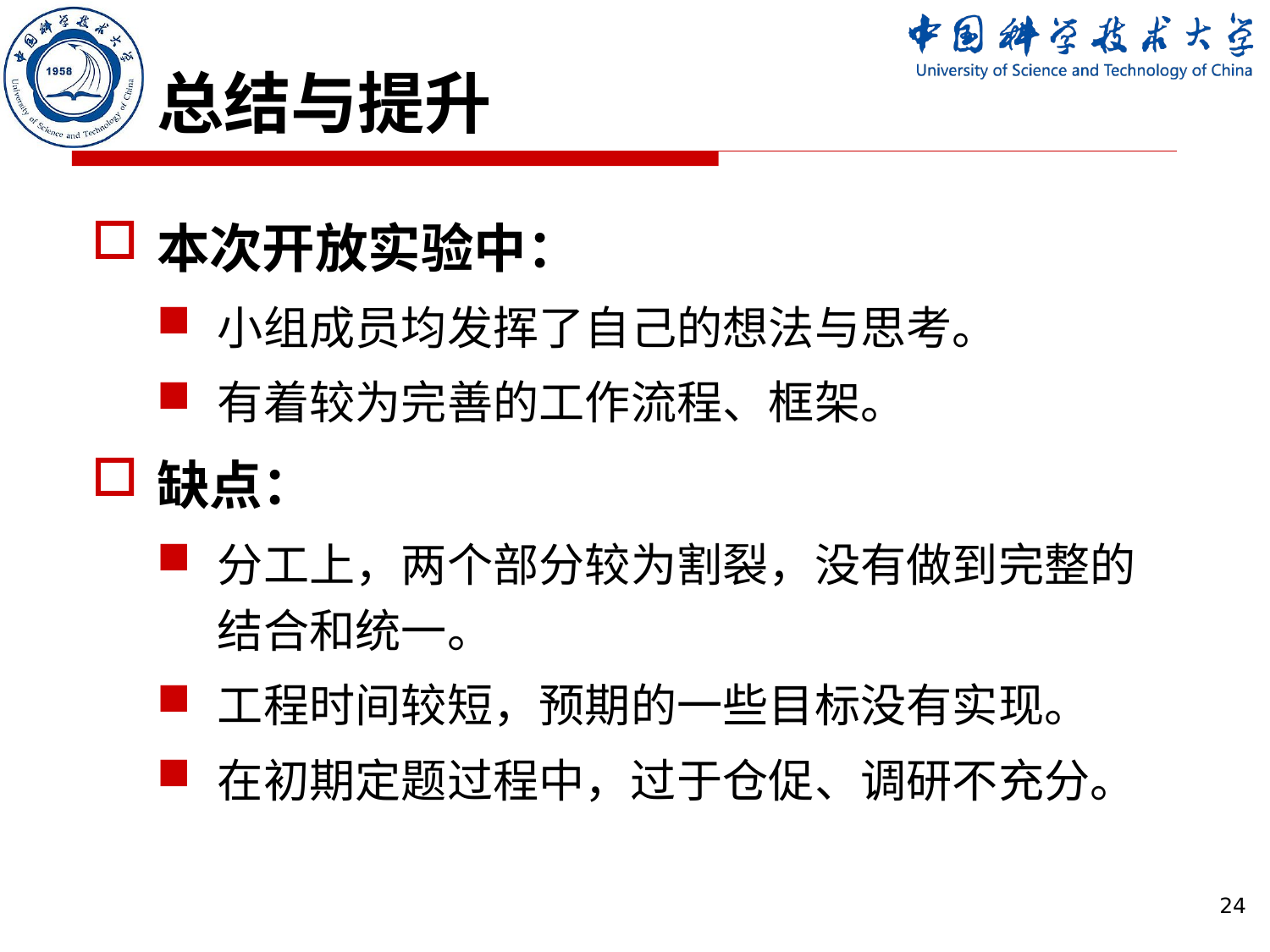

# 总结与提升
本次开放实验中：
小组成员均发挥了自己的想法与思考。
有着较为完善的工作流程、框架。
缺点：
分工上，两个部分较为割裂，没有做到完整的结合和统一。
工程时间较短，预期的一些目标没有实现。
在初期定题过程中，过于仓促、调研不充分。

24